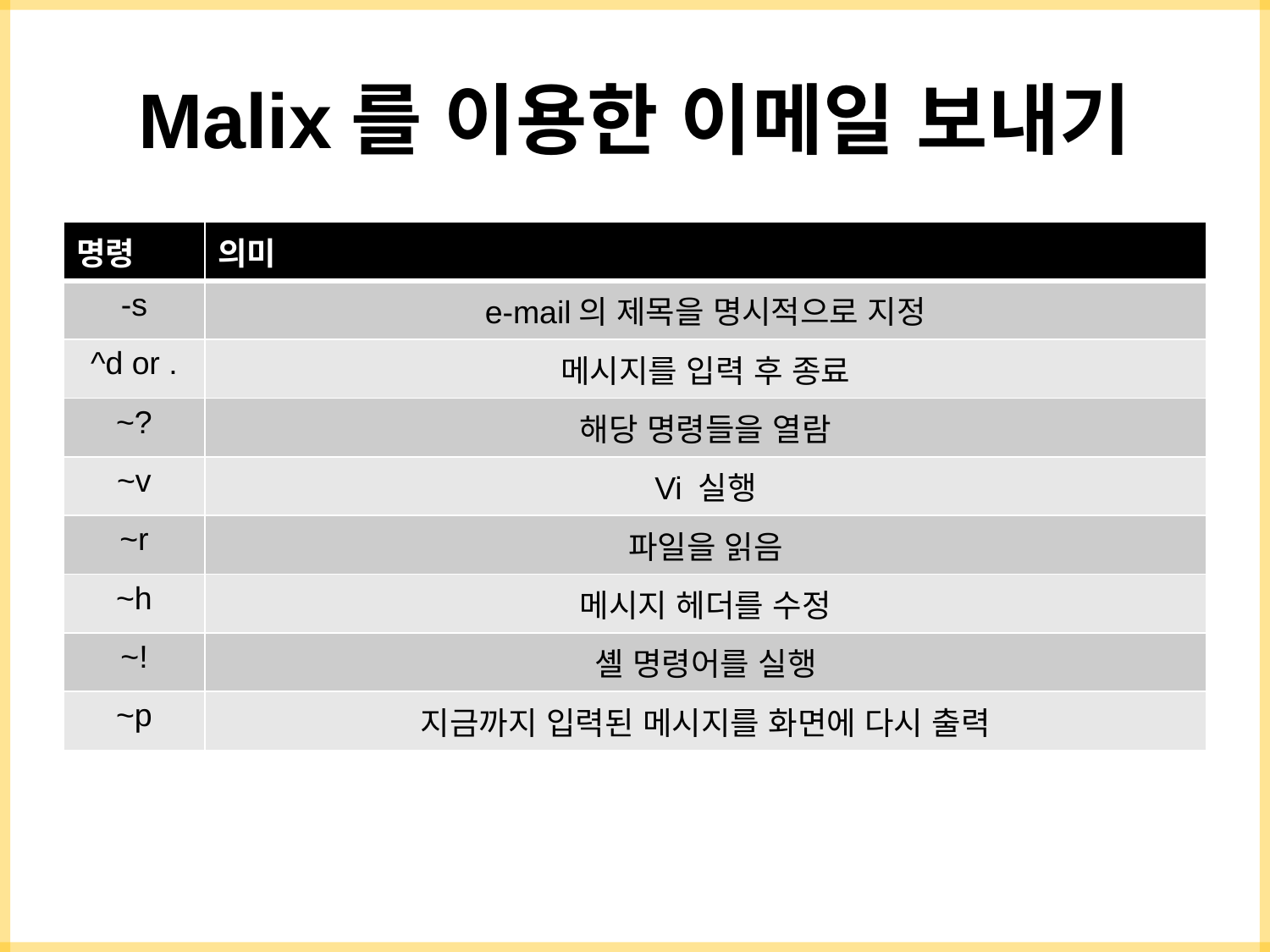

# Malix를 이용한 이메일 보내기
| 명령 | 의미 |
| --- | --- |
| -s | e-mail의 제목을 명시적으로 지정 |
| ^d or . | 메시지를 입력 후 종료 |
| ~? | 해당 명령들을 열람 |
| ~v | Vi 실행 |
| ~r | 파일을 읽음 |
| ~h | 메시지 헤더를 수정 |
| ~! | 셸 명령어를 실행 |
| ~p | 지금까지 입력된 메시지를 화면에 다시 출력 |